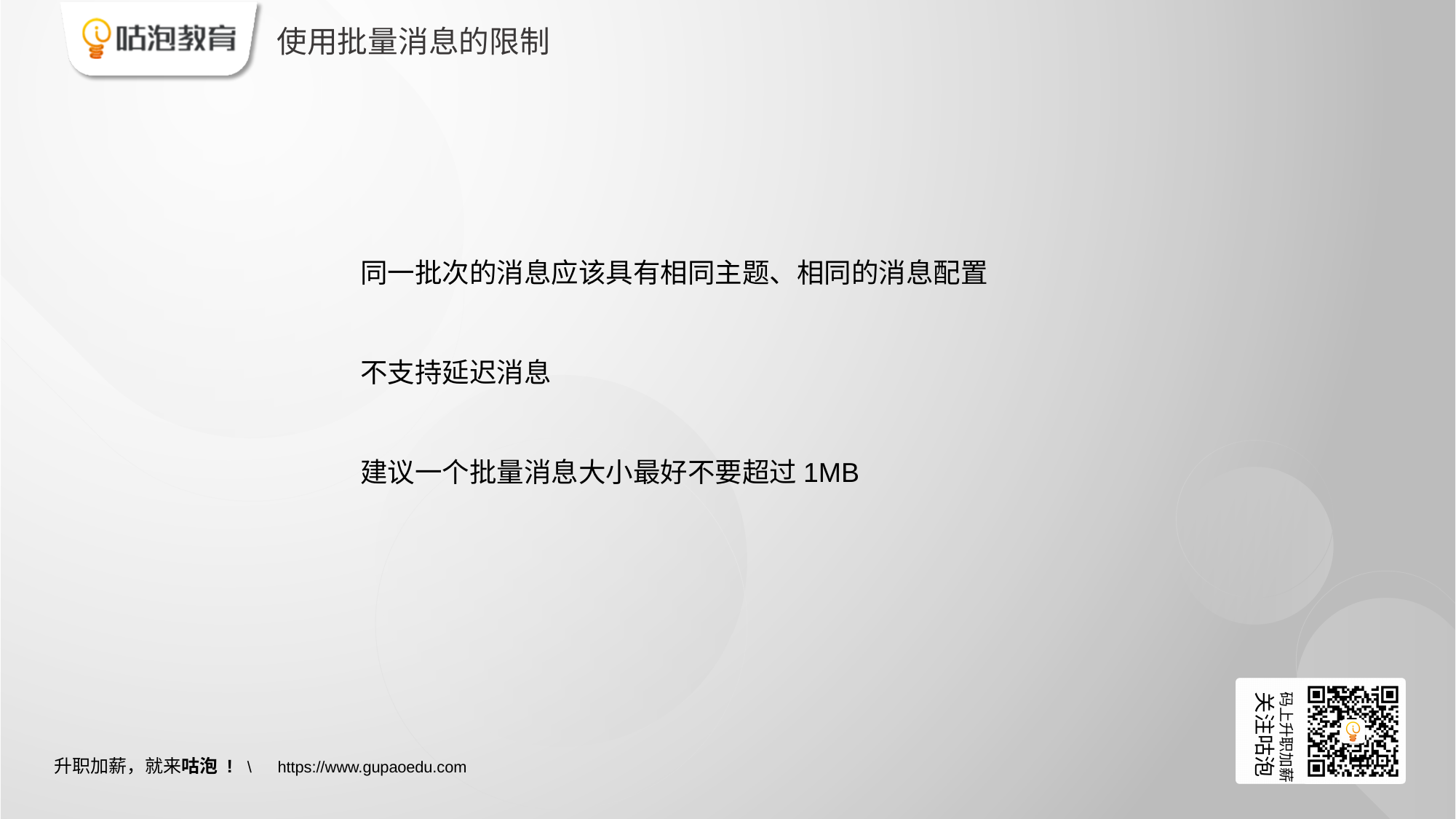

# 使用批量消息的限制
同一批次的消息应该具有相同主题、相同的消息配置
不支持延迟消息
建议一个批量消息大小最好不要超过1MB